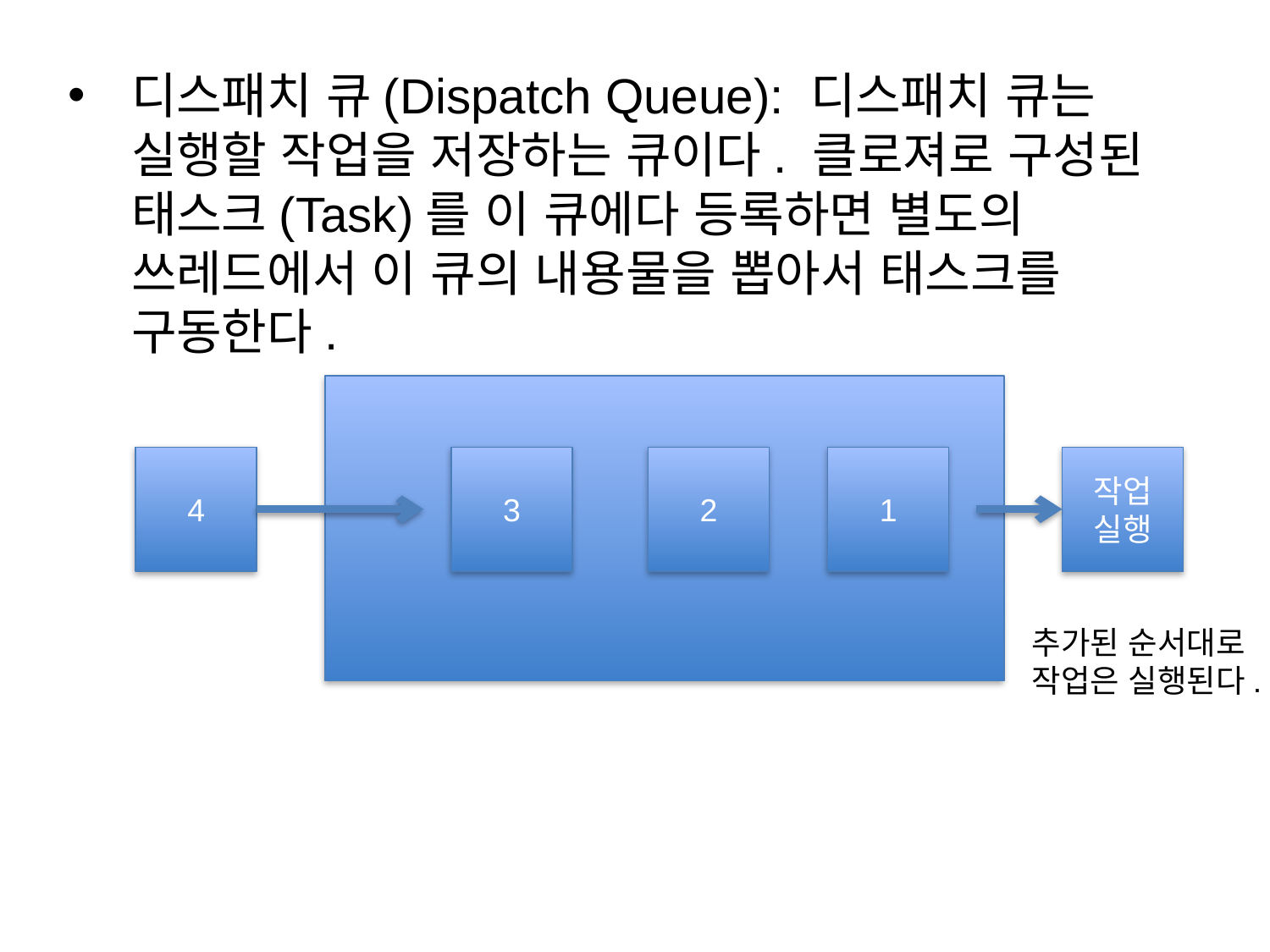

디스패치 큐(Dispatch Queue): 디스패치 큐는 실행할 작업을 저장하는 큐이다. 클로져로 구성된 태스크(Task)를 이 큐에다 등록하면 별도의 쓰레드에서 이 큐의 내용물을 뽑아서 태스크를 구동한다.

4
3
2
1
작업 실행
추가된 순서대로
작업은 실행된다.